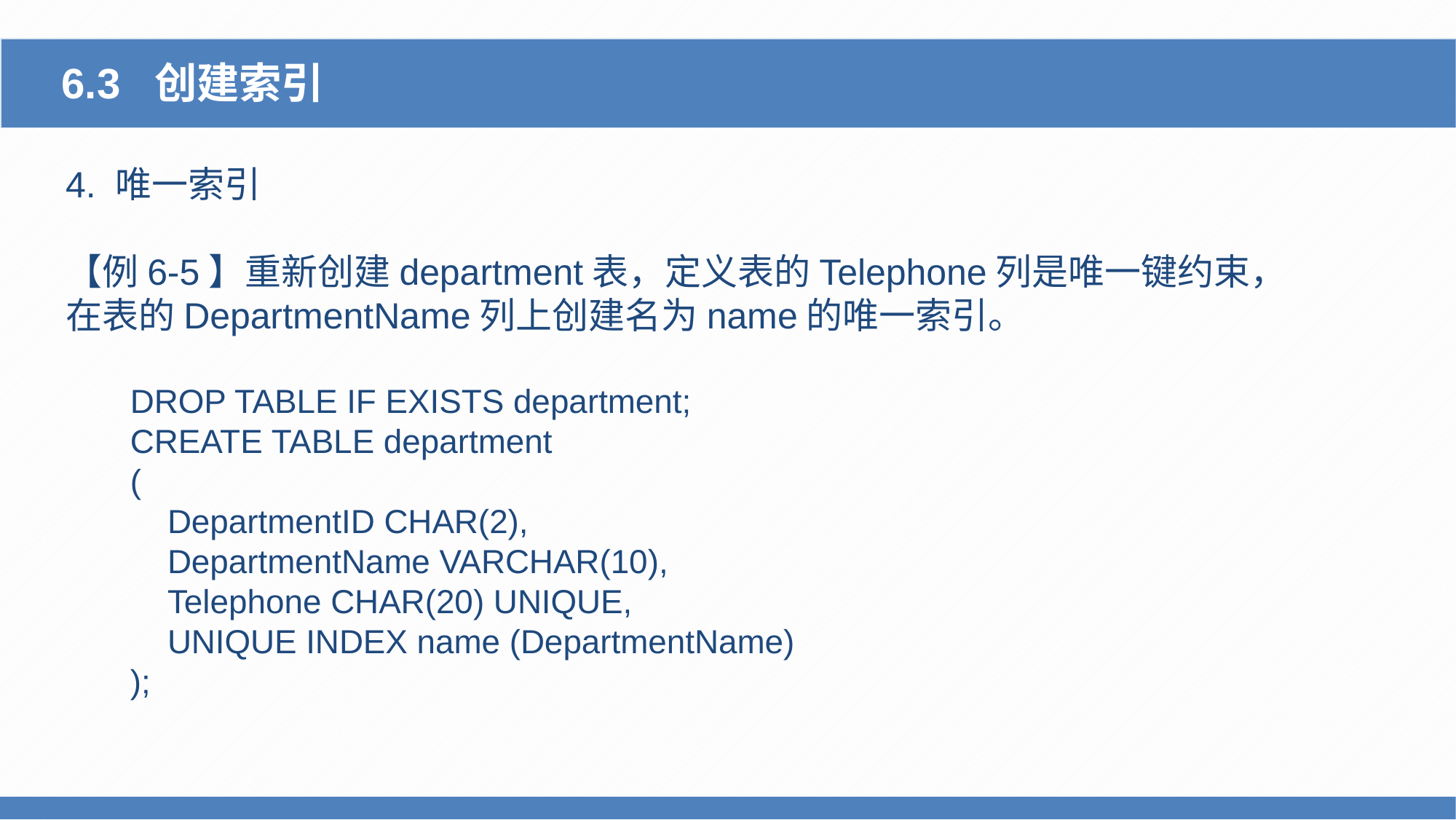

6.3  创建索引
4. 唯一索引

【例6-5】重新创建department表，定义表的Telephone列是唯一键约束，在表的DepartmentName列上创建名为name的唯一索引。

DROP TABLE IF EXISTS department;
CREATE TABLE department
(
    DepartmentID CHAR(2),
    DepartmentName VARCHAR(10),
    Telephone CHAR(20) UNIQUE,
    UNIQUE INDEX name (DepartmentName)
);